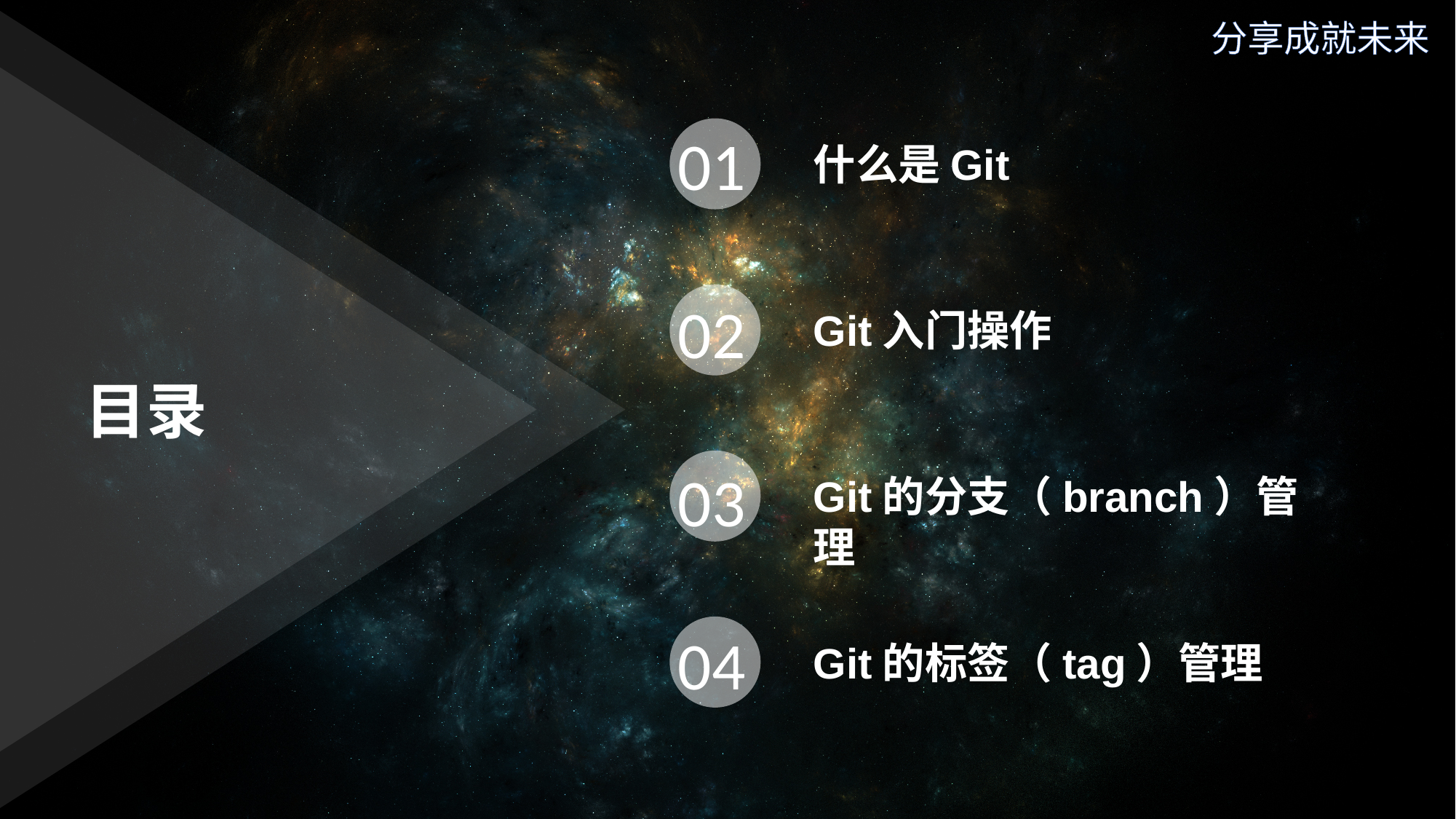

分享成就未来
01

什么是Git

02
Git入门操作
目录

03
Git的分支（branch）管理

04
Git的标签（tag）管理